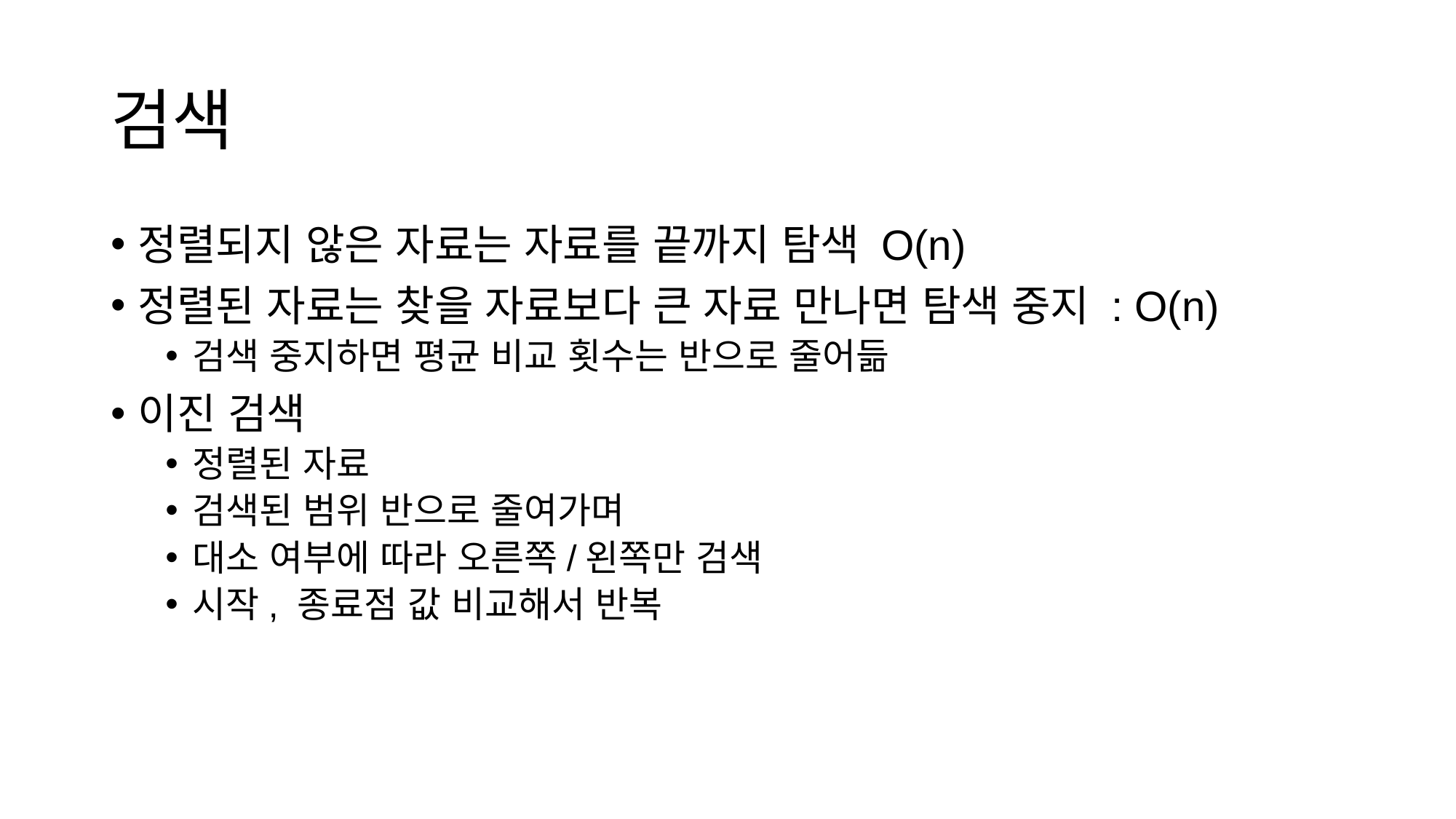

# 검색
정렬되지 않은 자료는 자료를 끝까지 탐색 O(n)
정렬된 자료는 찾을 자료보다 큰 자료 만나면 탐색 중지 : O(n)
검색 중지하면 평균 비교 횟수는 반으로 줄어듦
이진 검색
정렬된 자료
검색된 범위 반으로 줄여가며
대소 여부에 따라 오른쪽/왼쪽만 검색
시작, 종료점 값 비교해서 반복